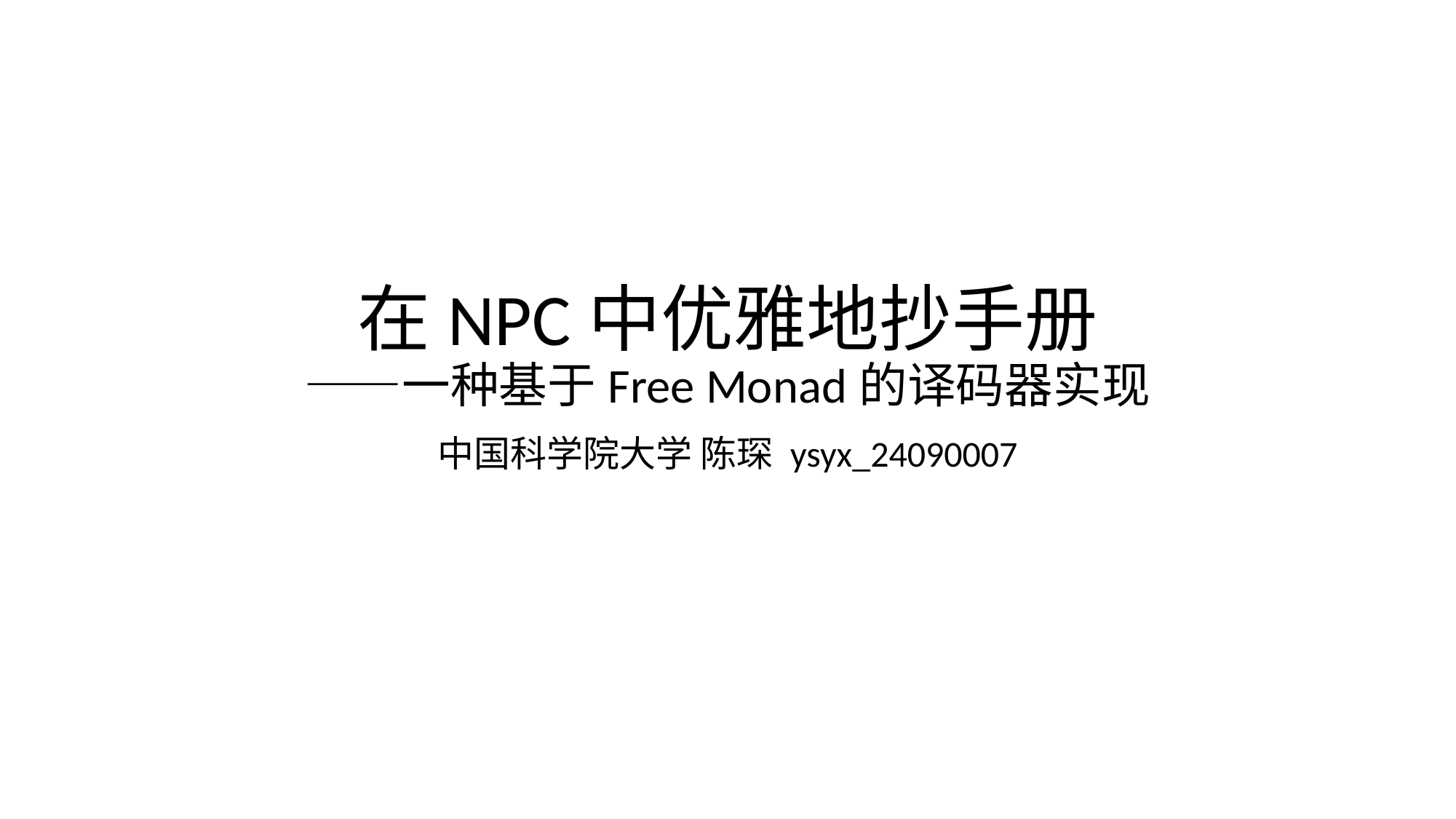

# 在NPC中优雅地抄手册 ——一种基于Free Monad的译码器实现
中国科学院大学 陈琛 ysyx_24090007